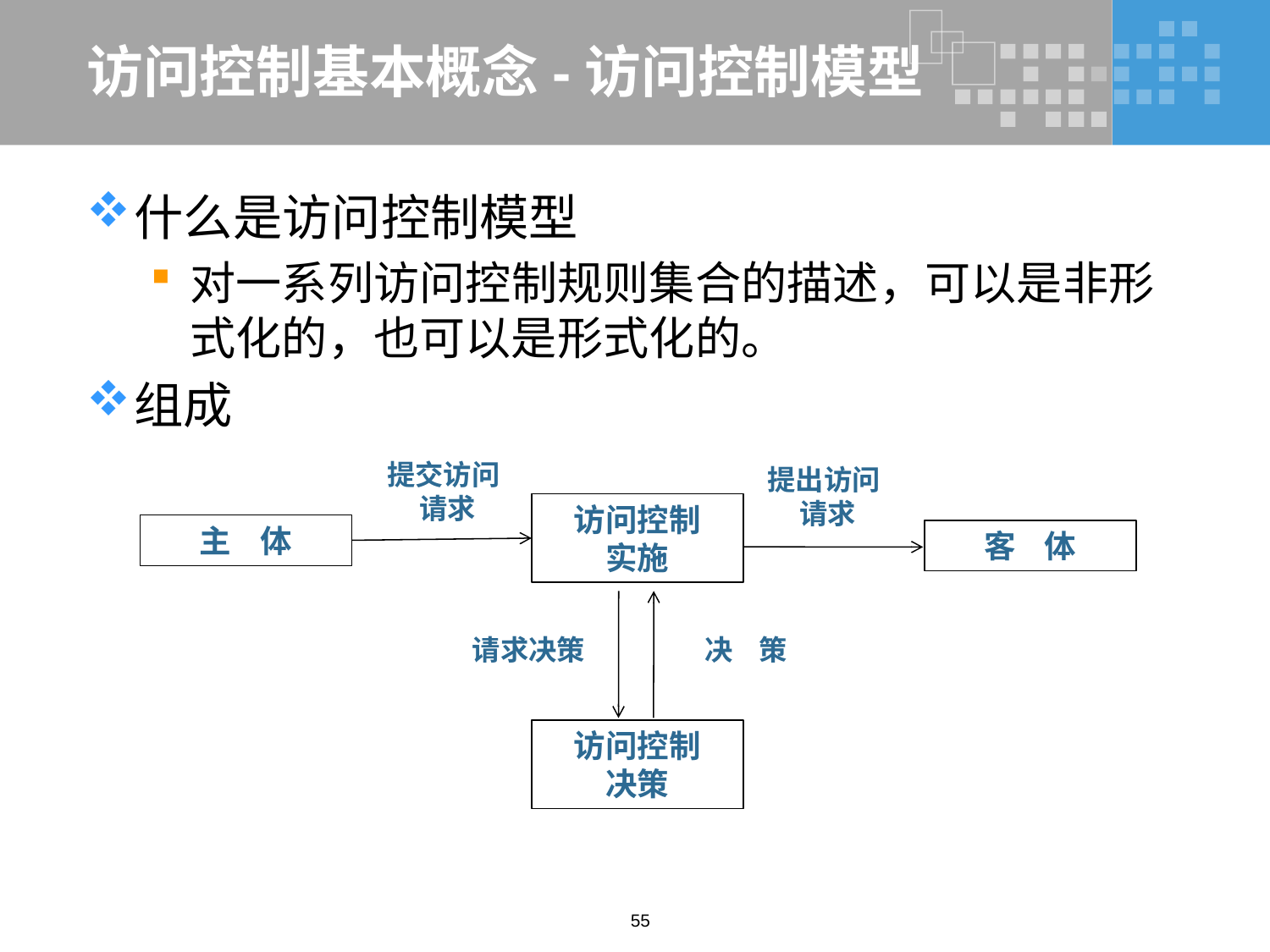

# 访问控制基本概念-访问控制模型
什么是访问控制模型
对一系列访问控制规则集合的描述，可以是非形式化的，也可以是形式化的。
组成

提交访问
    请求
提出访问
    请求
访问控制
实施
主    体
客    体

请求决策
决    策
访问控制
决策
55